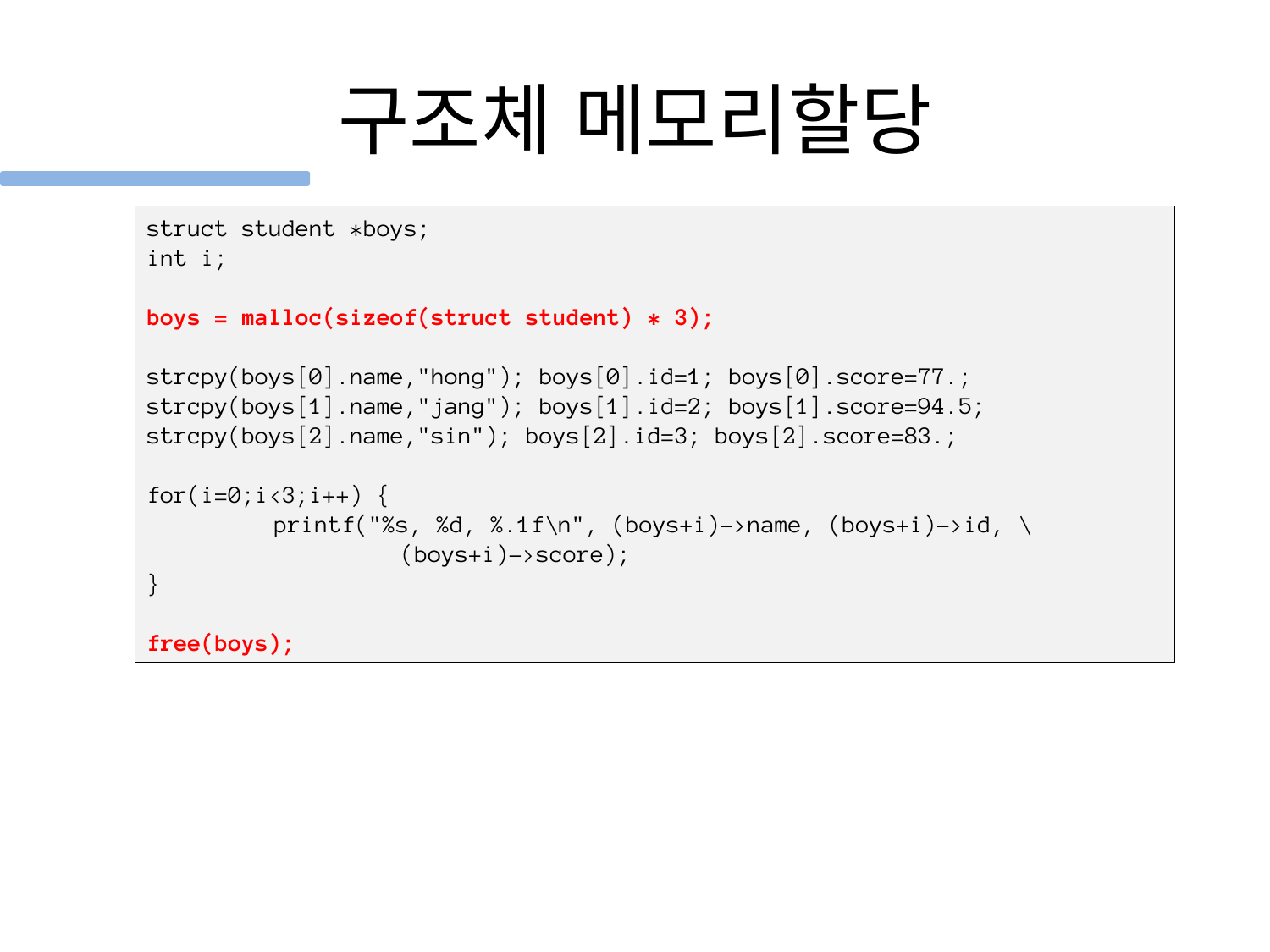

# 구조체 메모리할당

struct student *boys;
int i;

boys = malloc(sizeof(struct student) * 3);

strcpy(boys[0].name,"hong"); boys[0].id=1; boys[0].score=77.;
strcpy(boys[1].name,"jang"); boys[1].id=2; boys[1].score=94.5;
strcpy(boys[2].name,"sin"); boys[2].id=3; boys[2].score=83.;

for(i=0;i<3;i++) {
	printf("%s, %d, %.1f\n", (boys+i)->name, (boys+i)->id, \
		(boys+i)->score);
}

free(boys);